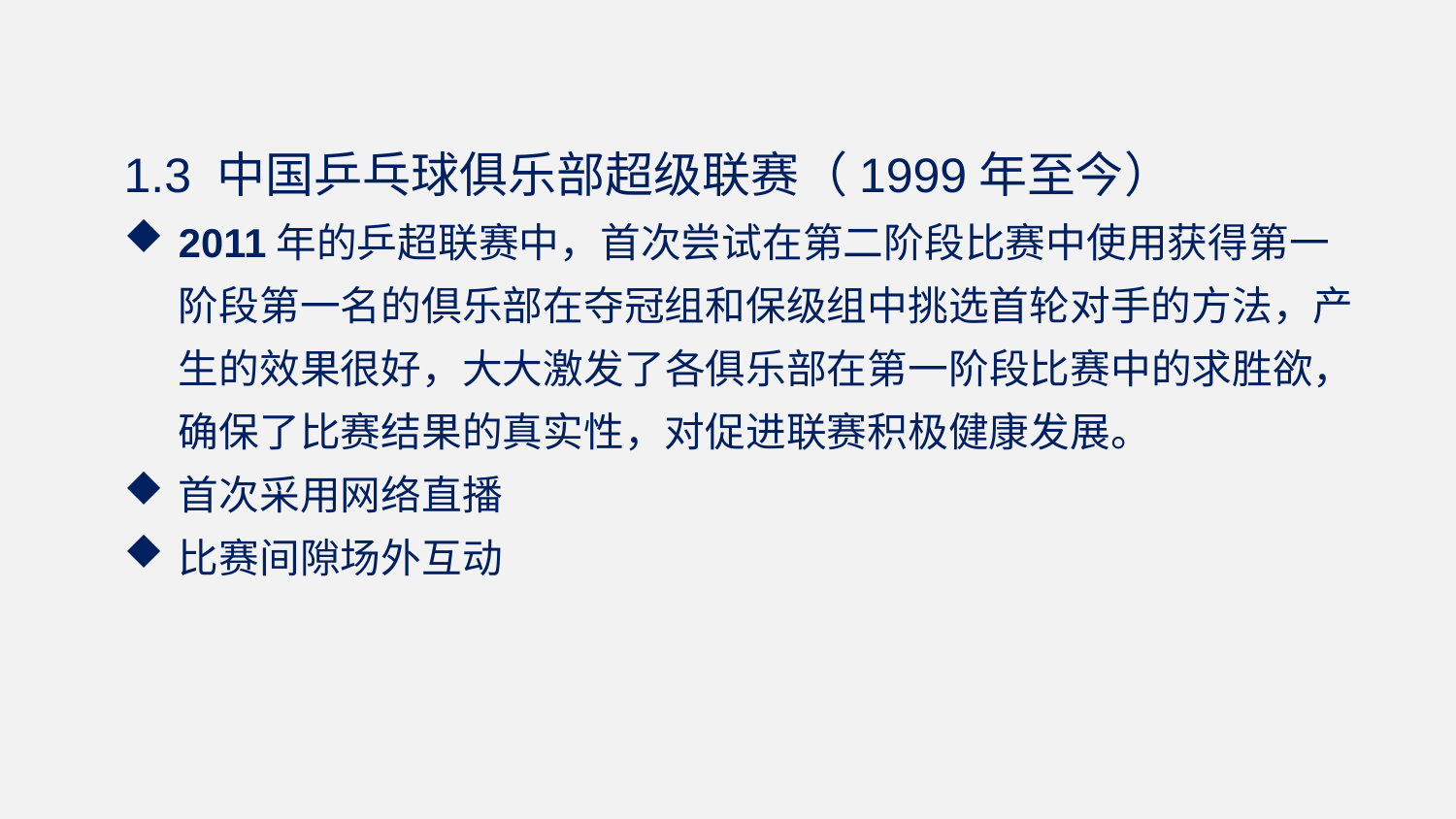

1.3 中国乒乓球俱乐部超级联赛（1999年至今）
2011年的乒超联赛中，首次尝试在第二阶段比赛中使用获得第一阶段第一名的倶乐部在夺冠组和保级组中挑选首轮对手的方法，产生的效果很好，大大激发了各俱乐部在第一阶段比赛中的求胜欲，确保了比赛结果的真实性，对促进联赛积极健康发展。
首次采用网络直播
比赛间隙场外互动